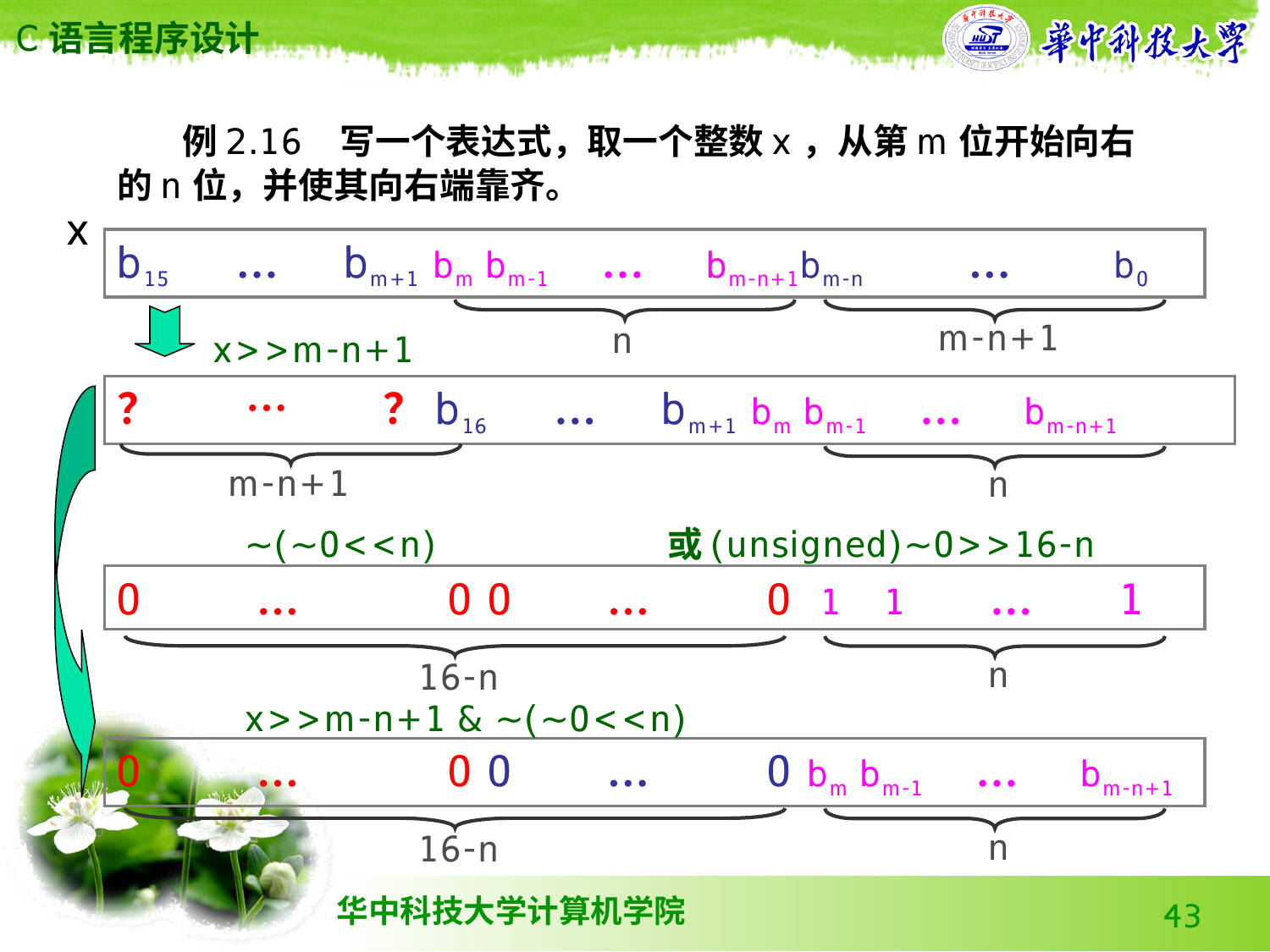

例2.16  写一个表达式，取一个整数x，从第m位开始向右的n位，并使其向右端靠齐。
x

b15     …     bm+1 bm bm-1     …     bm-n+1bm-n          …          b0
m-n+1
n

？         …          ？b16     …     bm+1 bm bm-1     …     bm-n+1
m-n+1
n
x>>m-n+1

0         …            0 0       …         0 bm bm-1     …     bm-n+1
n
16-n
~(~0<<n)
或(unsigned)~0>>16-n

0         …            0 0       …         0  1    1        …       1
n
16-n
x>>m-n+1 & ~(~0<<n)
43